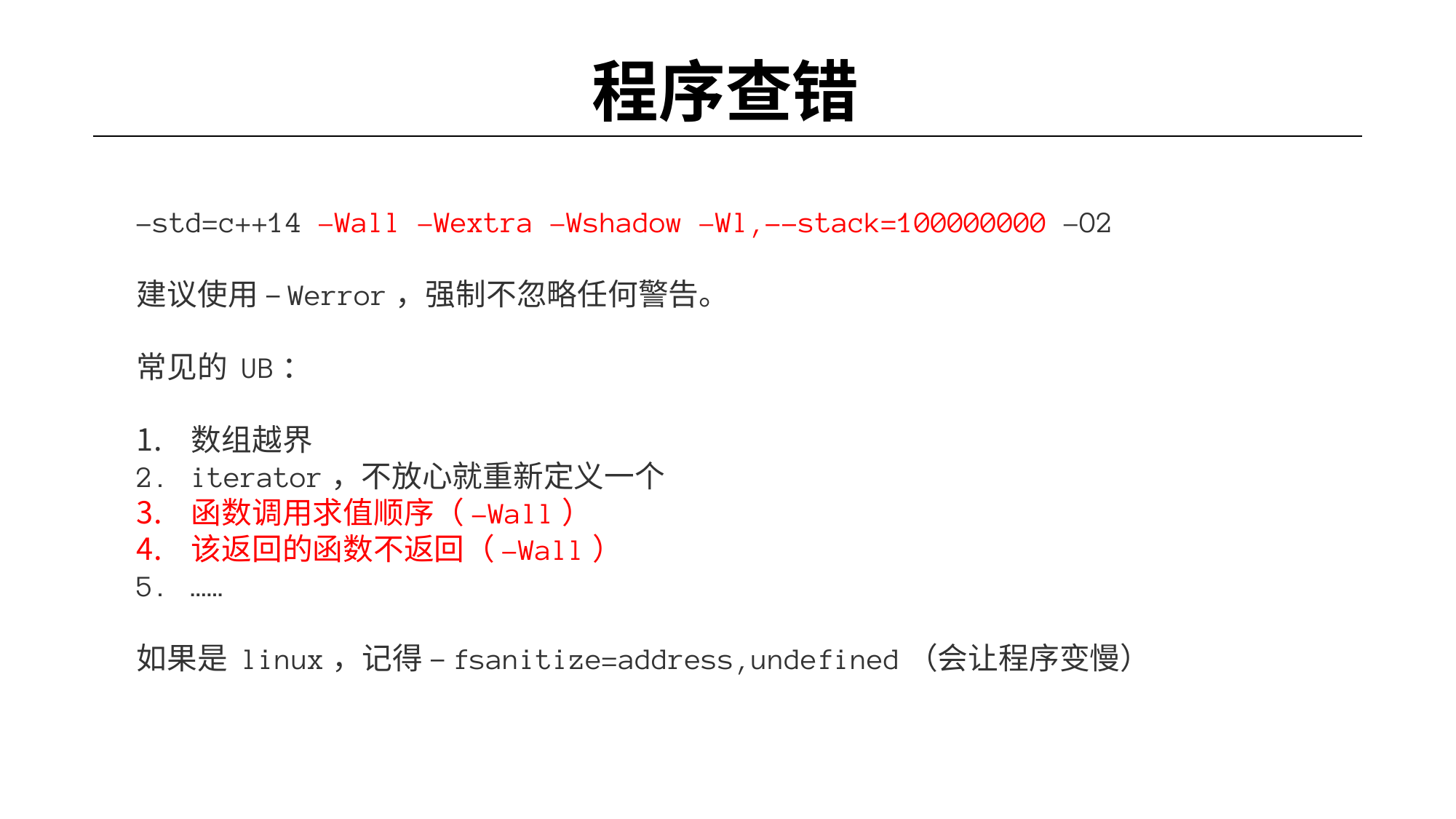

# 程序查错
-std=c++14 –Wall –Wextra –Wshadow –Wl,--stack=100000000 –O2

建议使用 –Werror，强制不忽略任何警告。

常见的 UB：

数组越界
iterator，不放心就重新定义一个
函数调用求值顺序（-Wall）
该返回的函数不返回（-Wall）
……

如果是 linux，记得 –fsanitize=address,undefined（会让程序变慢）